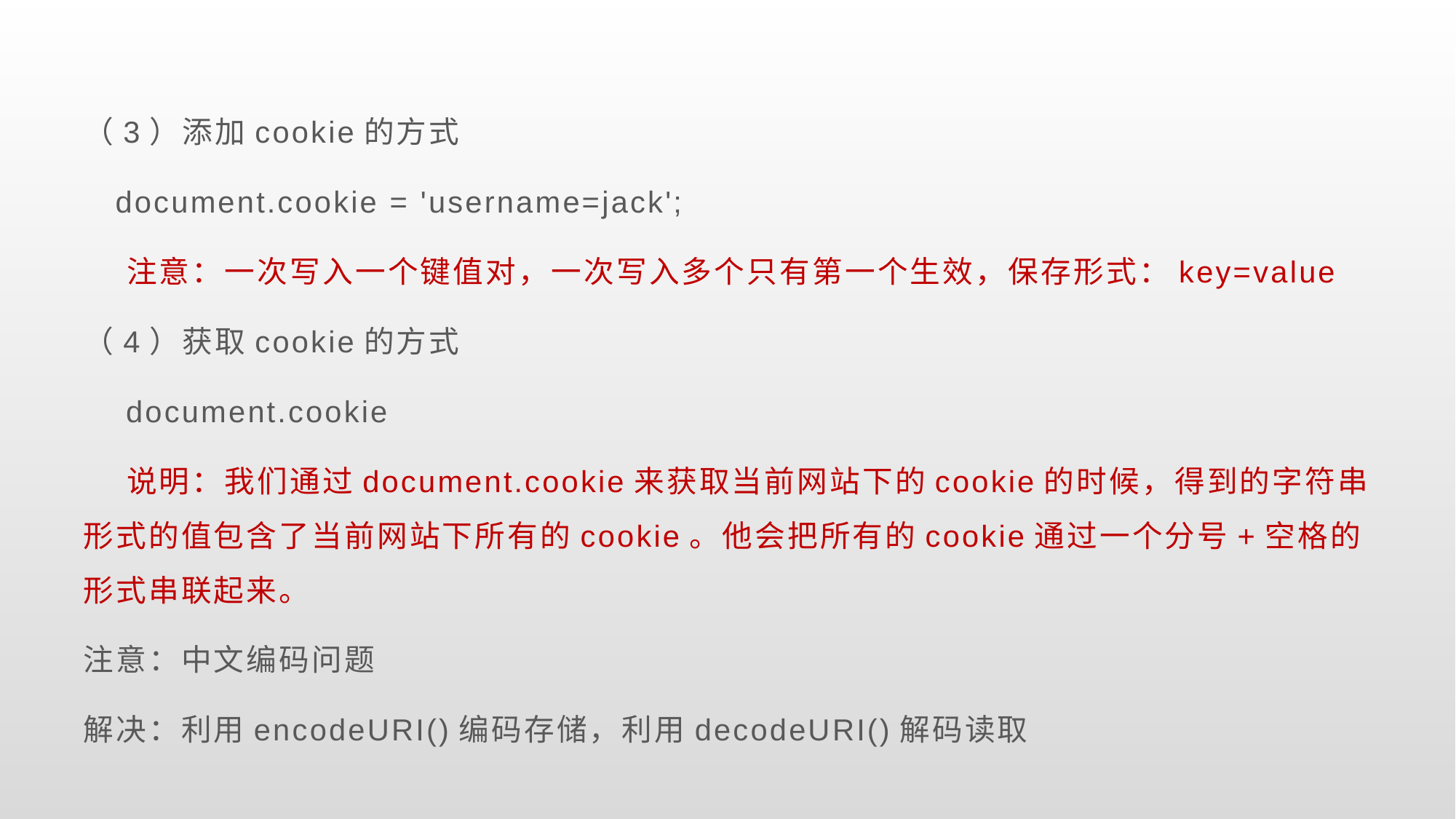

（3）添加cookie的方式
   document.cookie = 'username=jack';
    注意：一次写入一个键值对，一次写入多个只有第一个生效，保存形式：key=value
（4）获取cookie的方式
    document.cookie
    说明：我们通过document.cookie来获取当前网站下的cookie的时候，得到的字符串形式的值包含了当前网站下所有的cookie。他会把所有的cookie通过一个分号+空格的形式串联起来。
注意：中文编码问题
解决：利用encodeURI()编码存储，利用decodeURI()解码读取